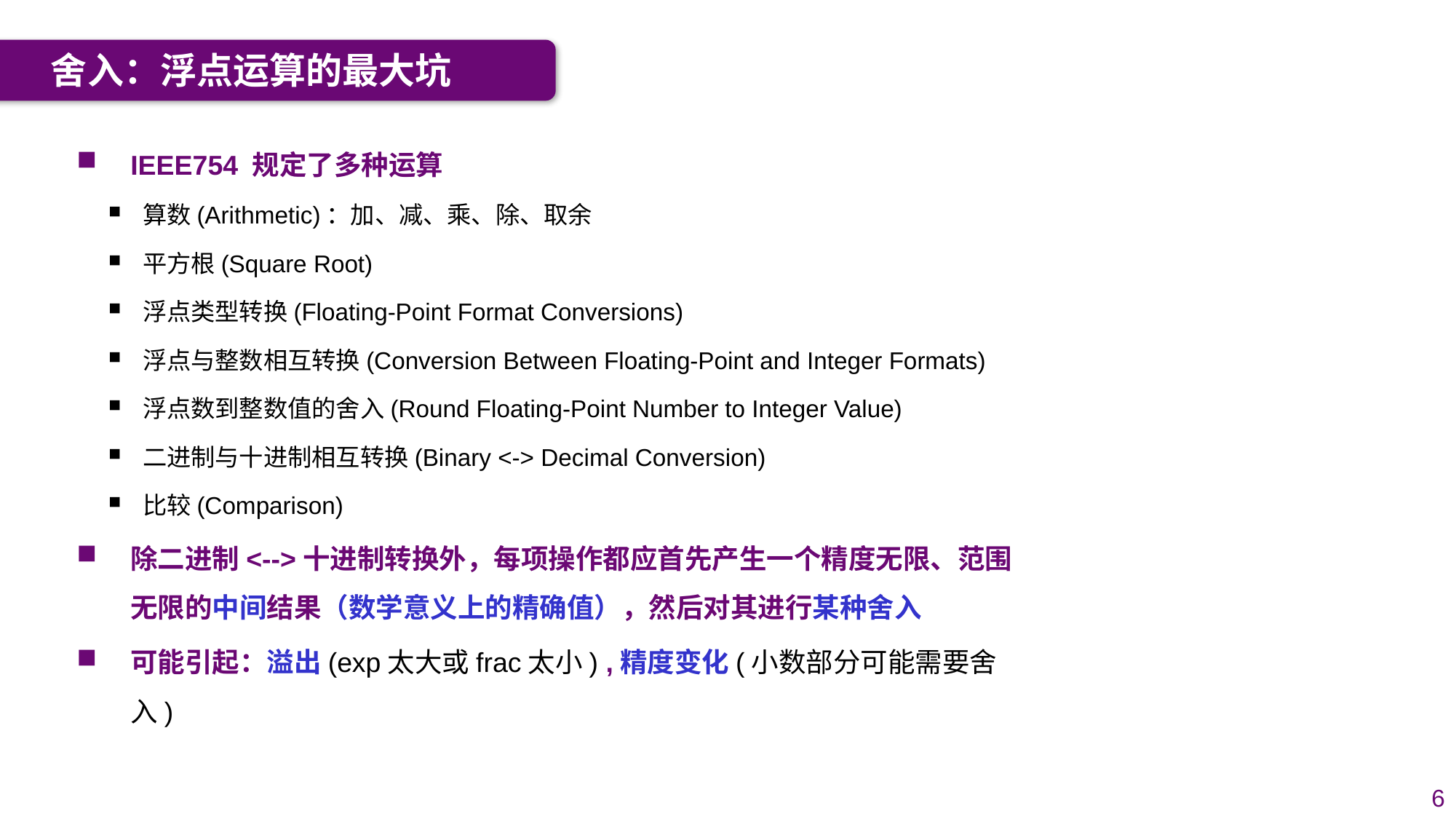

舍入：浮点运算的最大坑
IEEE754 规定了多种运算
算数(Arithmetic)：加、减、乘、除、取余
平方根(Square Root)
浮点类型转换(Floating-Point Format Conversions)
浮点与整数相互转换(Conversion Between Floating-Point and Integer Formats)
浮点数到整数值的舍入(Round Floating-Point Number to Integer Value)
二进制与十进制相互转换(Binary <-> Decimal Conversion)
比较(Comparison)
除二进制<-->十进制转换外，每项操作都应首先产生一个精度无限、范围无限的中间结果（数学意义上的精确值），然后对其进行某种舍入
可能引起：溢出(exp太大或frac太小) ,精度变化(小数部分可能需要舍入)
6